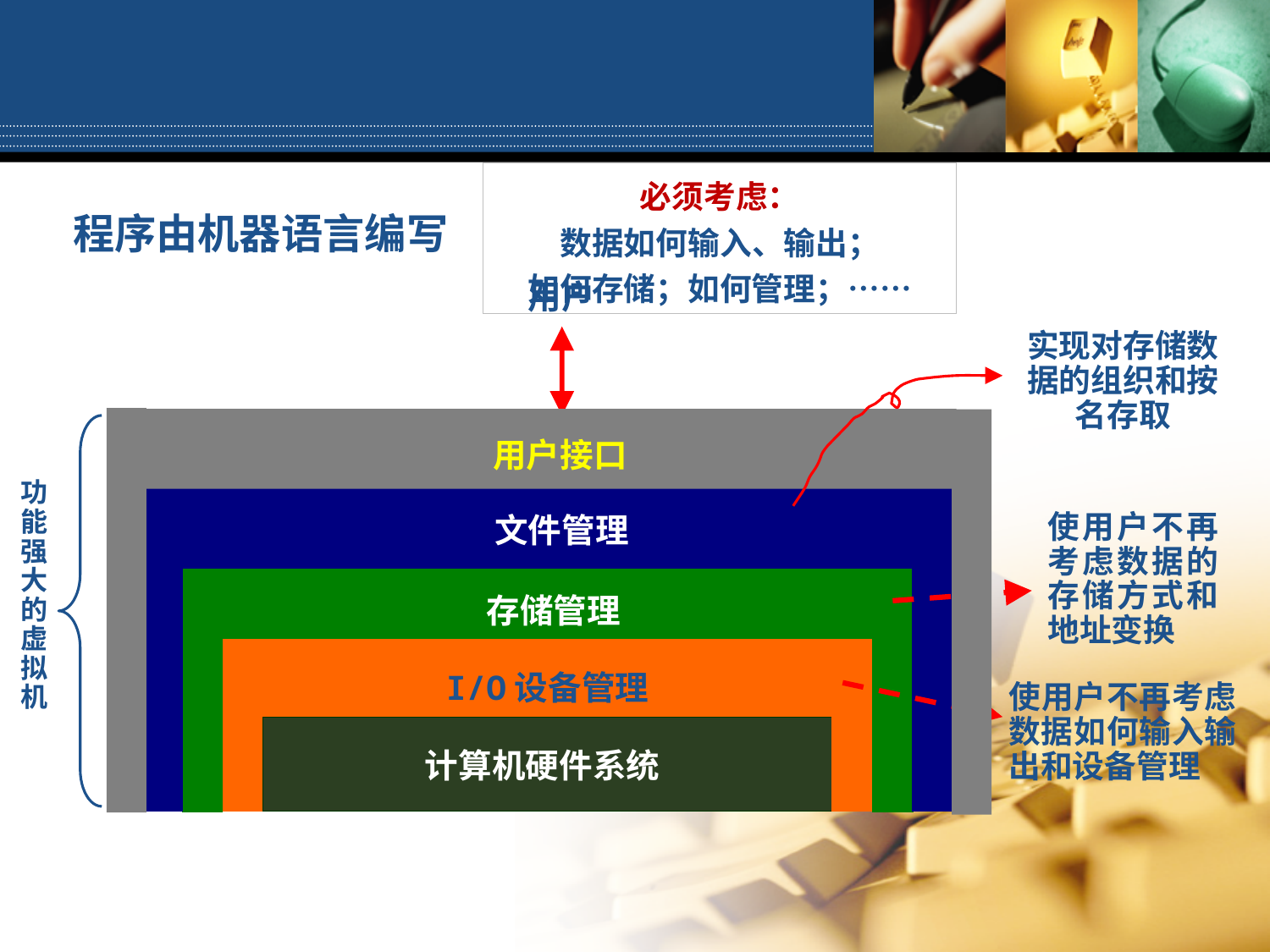

必须考虑：
数据如何输入、输出；
如何存储；如何管理；……
程序由机器语言编写
用户
实现对存储数据的组织和按名存取

用户接口
功能强大的虚拟机

文件管理
使用户不再考虑数据的存储方式和地址变换

存储管理

I/O设备管理
使用户不再考虑数据如何输入输出和设备管理

计算机硬件系统